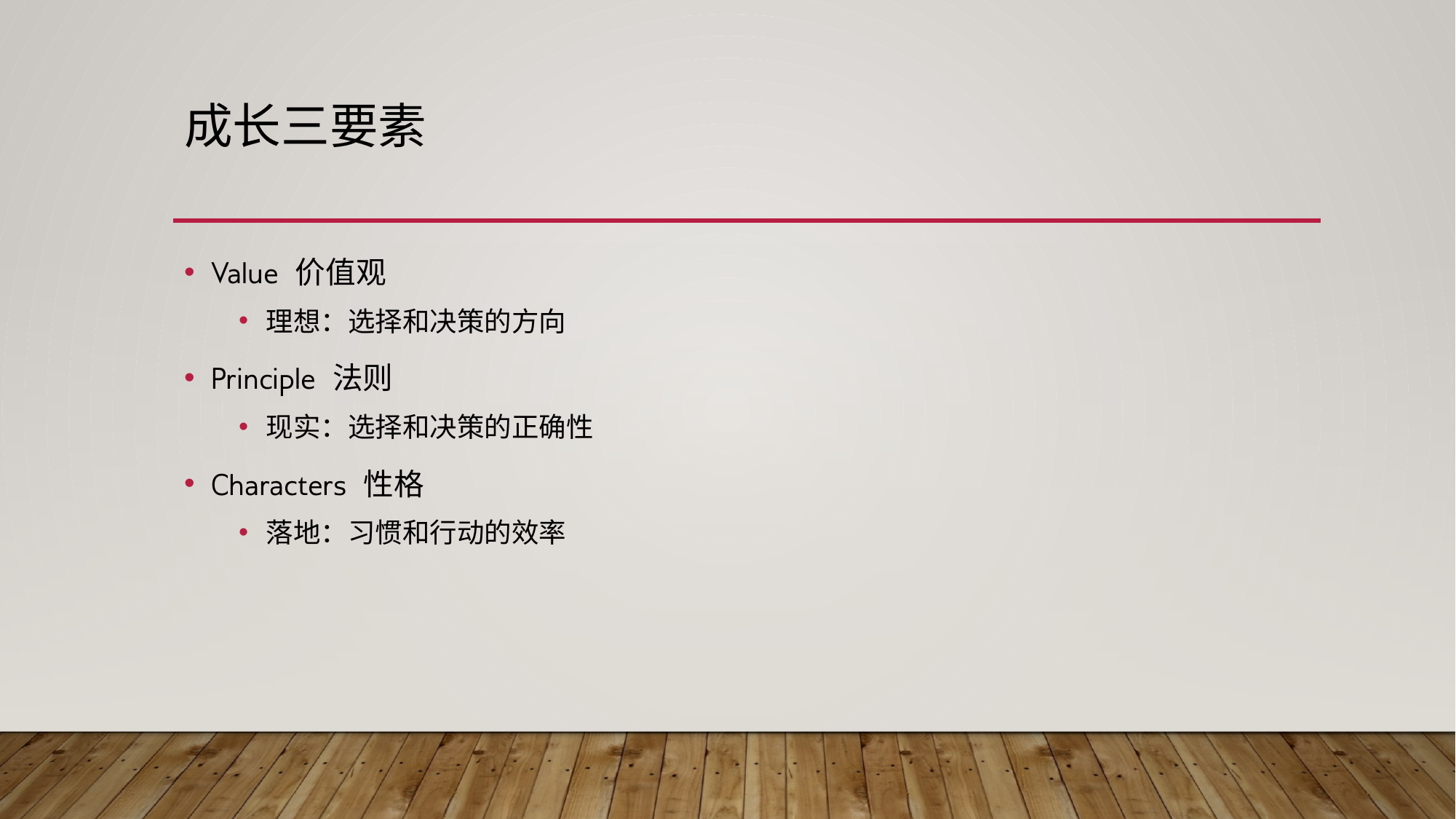

# 成长三要素
Value 价值观
理想：选择和决策的方向
Principle 法则
现实：选择和决策的正确性
Characters 性格
落地：习惯和行动的效率